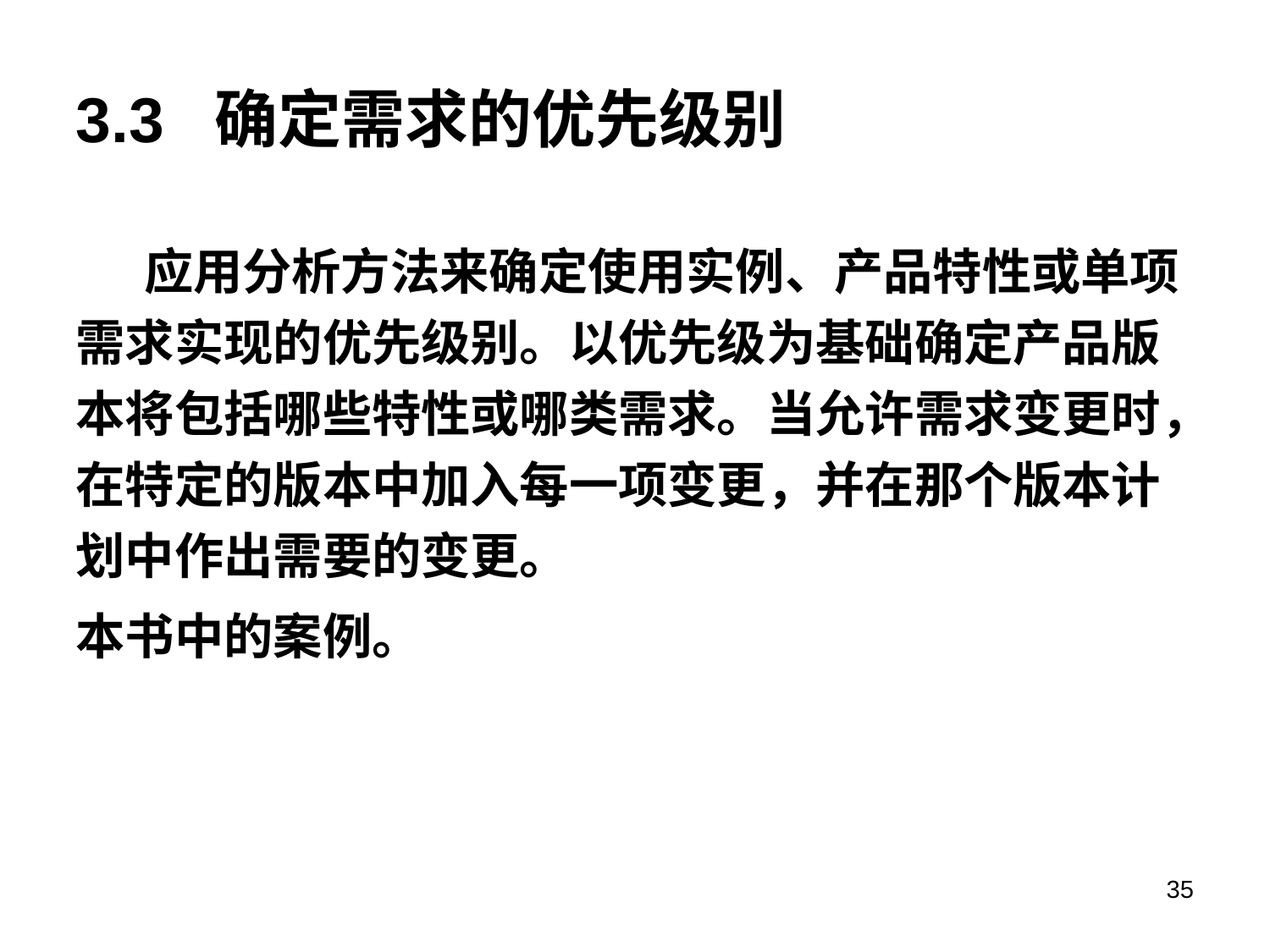

# 3.3  确定需求的优先级别
     应用分析方法来确定使用实例、产品特性或单项需求实现的优先级别。以优先级为基础确定产品版本将包括哪些特性或哪类需求。当允许需求变更时，在特定的版本中加入每一项变更，并在那个版本计划中作出需要的变更。
本书中的案例。
35